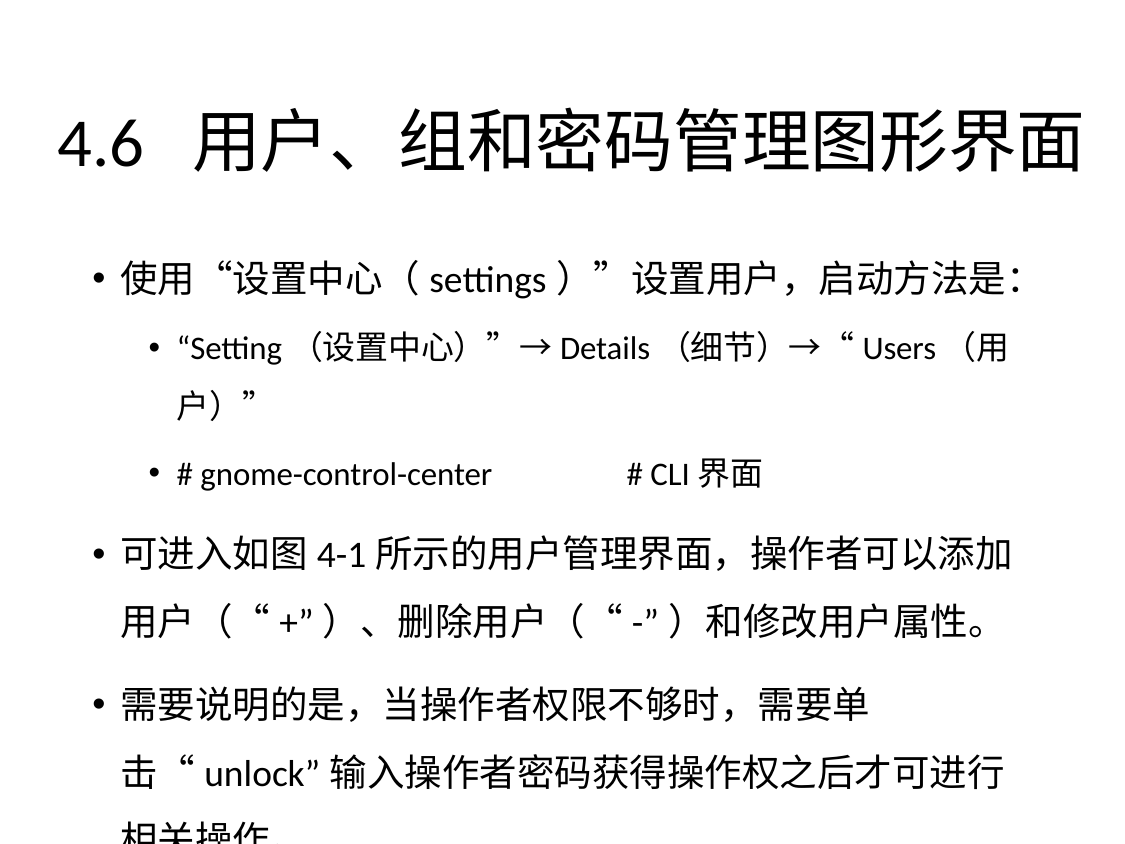

# 4.6  用户、组和密码管理图形界面
使用“设置中心（settings）”设置用户，启动方法是：
“Setting（设置中心）”→Details（细节）→“Users（用户）”
# gnome-control-center  	# CLI界面
可进入如图4-1所示的用户管理界面，操作者可以添加用户（“+”）、删除用户（“-”）和修改用户属性。
需要说明的是，当操作者权限不够时，需要单击“unlock”输入操作者密码获得操作权之后才可进行相关操作。